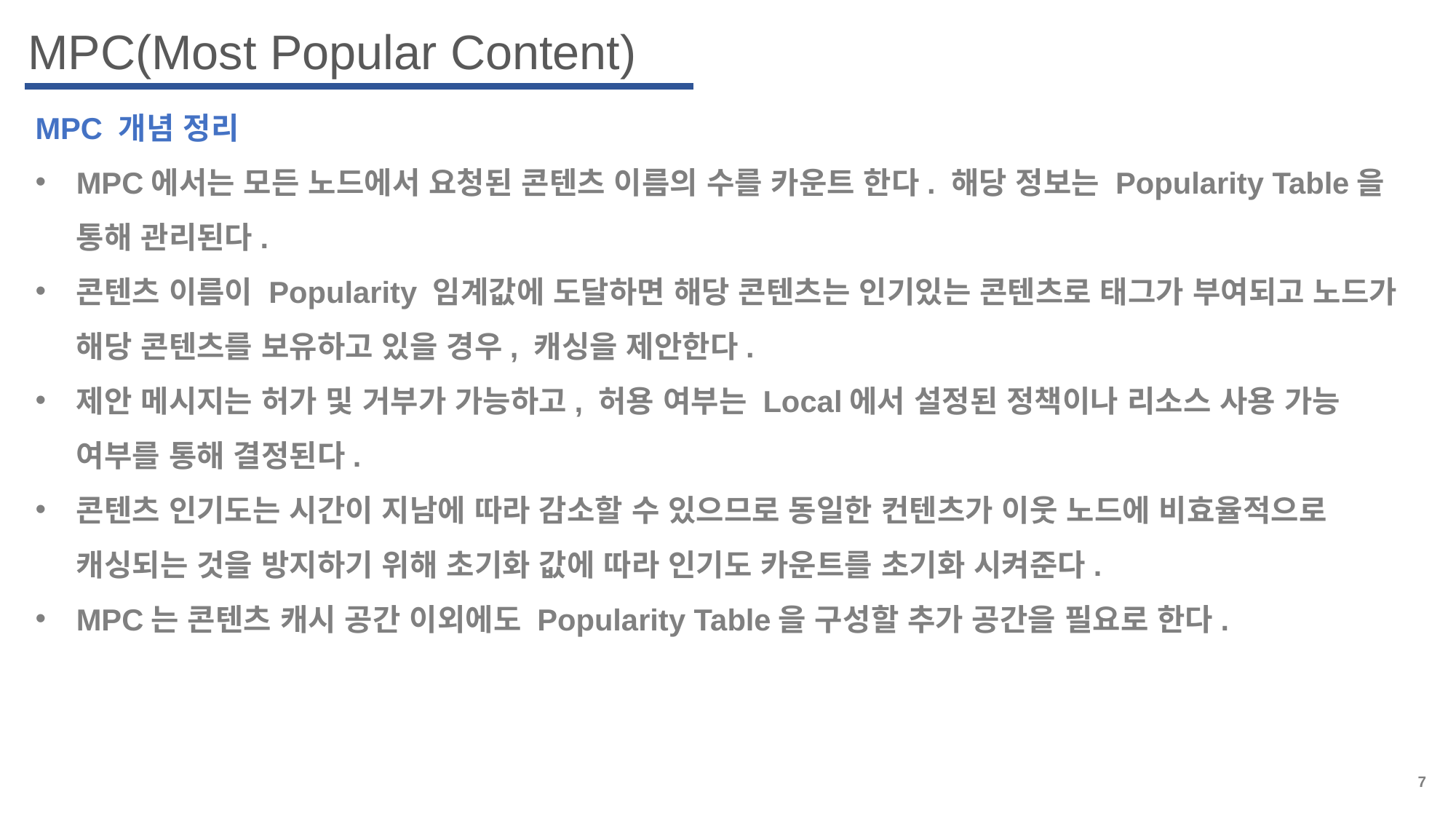

MPC(Most Popular Content)
MPC 개념 정리
MPC에서는 모든 노드에서 요청된 콘텐츠 이름의 수를 카운트 한다. 해당 정보는 Popularity Table을 통해 관리된다.
콘텐츠 이름이 Popularity 임계값에 도달하면 해당 콘텐츠는 인기있는 콘텐츠로 태그가 부여되고 노드가 해당 콘텐츠를 보유하고 있을 경우, 캐싱을 제안한다.
제안 메시지는 허가 및 거부가 가능하고, 허용 여부는 Local에서 설정된 정책이나 리소스 사용 가능 여부를 통해 결정된다.
콘텐츠 인기도는 시간이 지남에 따라 감소할 수 있으므로 동일한 컨텐츠가 이웃 노드에 비효율적으로 캐싱되는 것을 방지하기 위해 초기화 값에 따라 인기도 카운트를 초기화 시켜준다.
MPC는 콘텐츠 캐시 공간 이외에도 Popularity Table을 구성할 추가 공간을 필요로 한다.
7